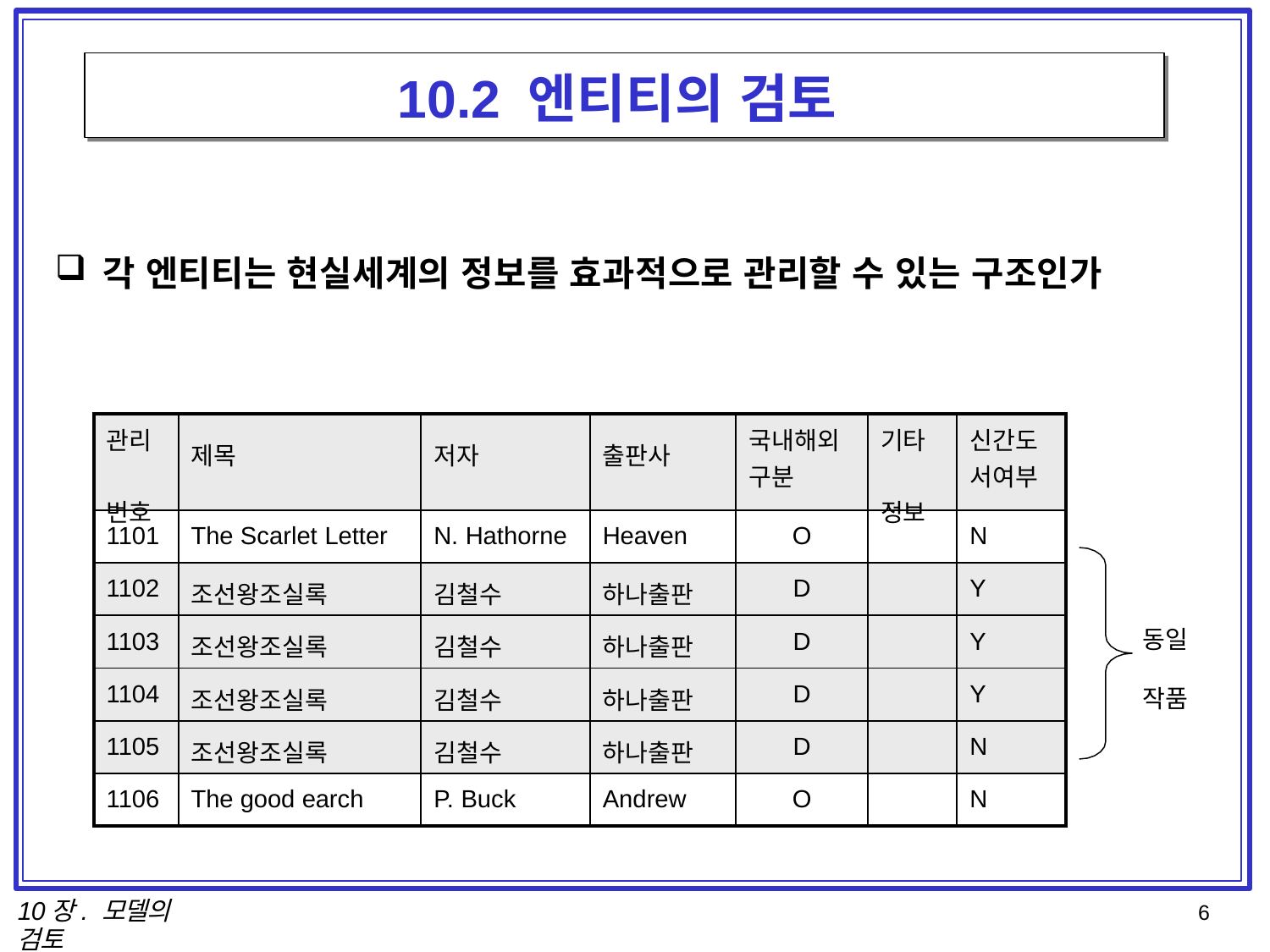

# 10.2 엔티티의 검토
각 엔티티는 현실세계의 정보를 효과적으로 관리할 수 있는 구조인가
| 관리 번호 | 제목 | 저자 | 출판사 | 국내해외 구분 | 기타 정보 | 신간도 서여부 |
| --- | --- | --- | --- | --- | --- | --- |
| 1101 | The Scarlet Letter | N. Hathorne | Heaven | O |  | N |
| 1102 | 조선왕조실록 | 김철수 | 하나출판 | D |  | Y |
| 1103 | 조선왕조실록 | 김철수 | 하나출판 | D |  | Y |
| 1104 | 조선왕조실록 | 김철수 | 하나출판 | D |  | Y |
| 1105 | 조선왕조실록 | 김철수 | 하나출판 | D |  | N |
| 1106 | The good earch | P. Buck | Andrew | O |  | N |

동일  작품
10장. 모델의 검토
6